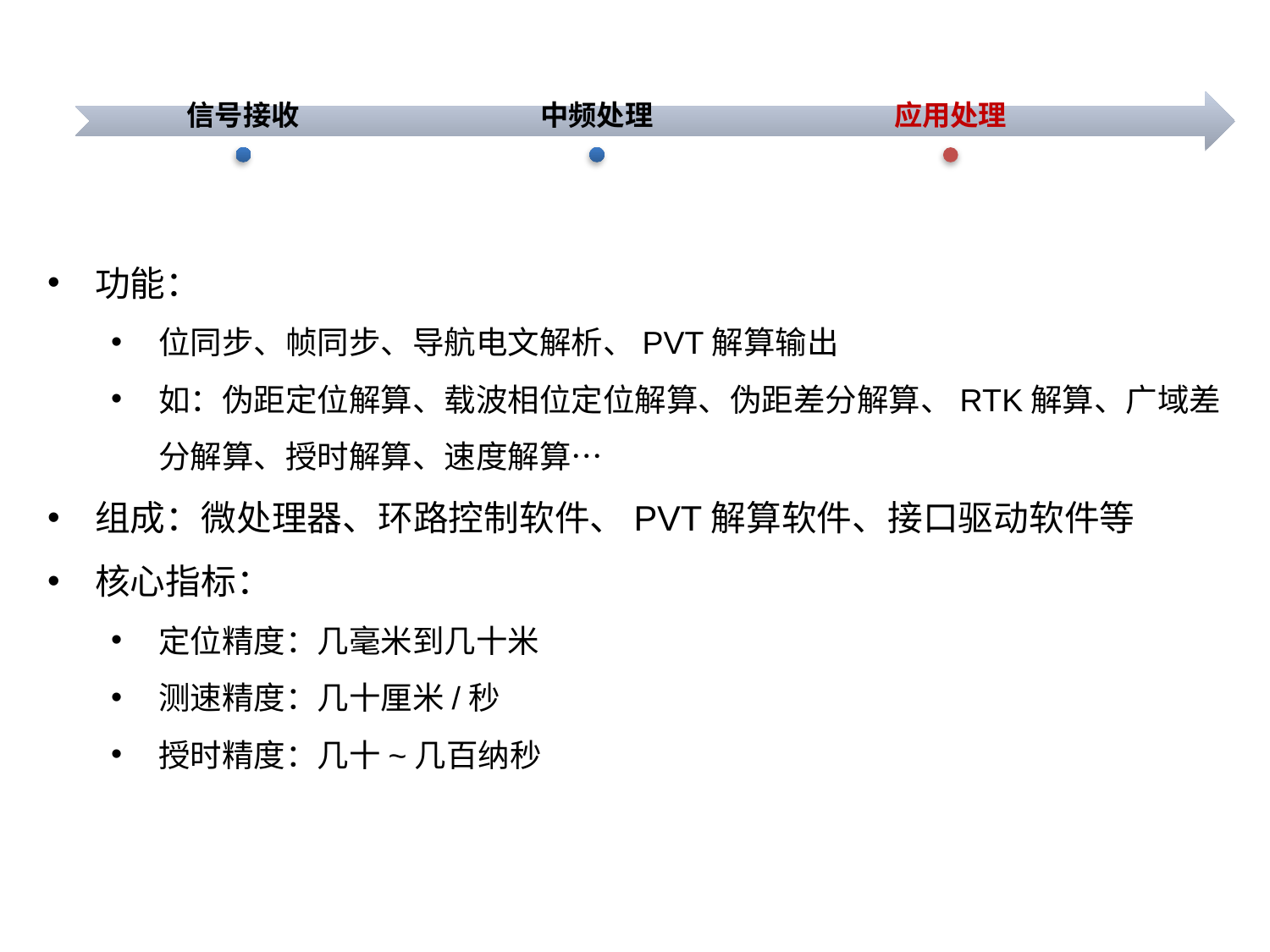

信号接收
中频处理
应用处理
功能：
位同步、帧同步、导航电文解析、PVT解算输出
如：伪距定位解算、载波相位定位解算、伪距差分解算、RTK解算、广域差分解算、授时解算、速度解算…
组成：微处理器、环路控制软件、PVT解算软件、接口驱动软件等
核心指标：
定位精度：几毫米到几十米
测速精度：几十厘米/秒
授时精度：几十~几百纳秒